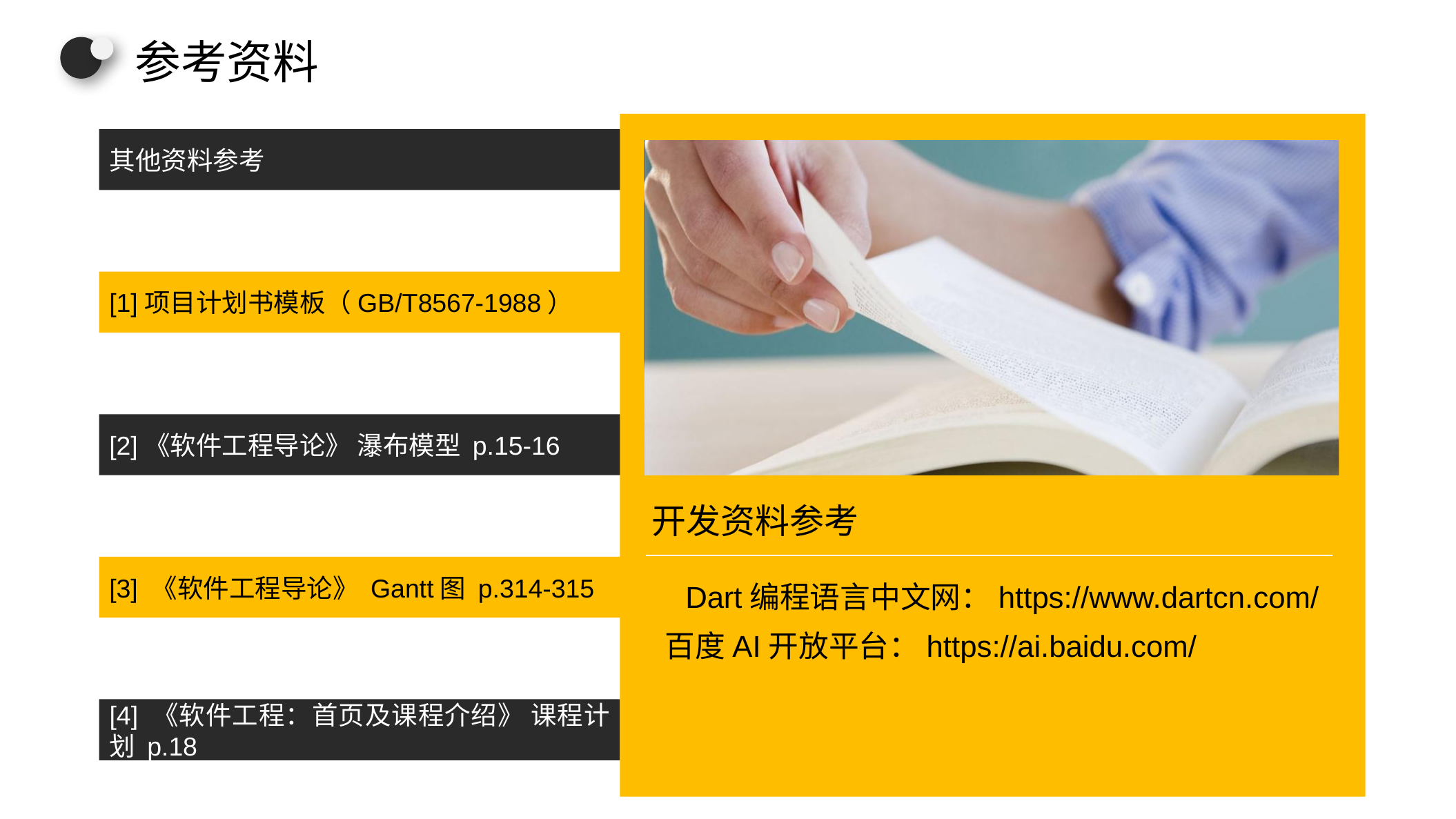

参考资料

其他资料参考

[1]项目计划书模板（GB/T8567-1988）
[2]《软件工程导论》 瀑布模型 p.15-16
开发资料参考
[3] 《软件工程导论》 Gantt图 p.314-315
Dart编程语言中文网：https://www.dartcn.com/

百度AI开放平台：https://ai.baidu.com/

[4] 《软件工程：首页及课程介绍》 课程计划 p.18